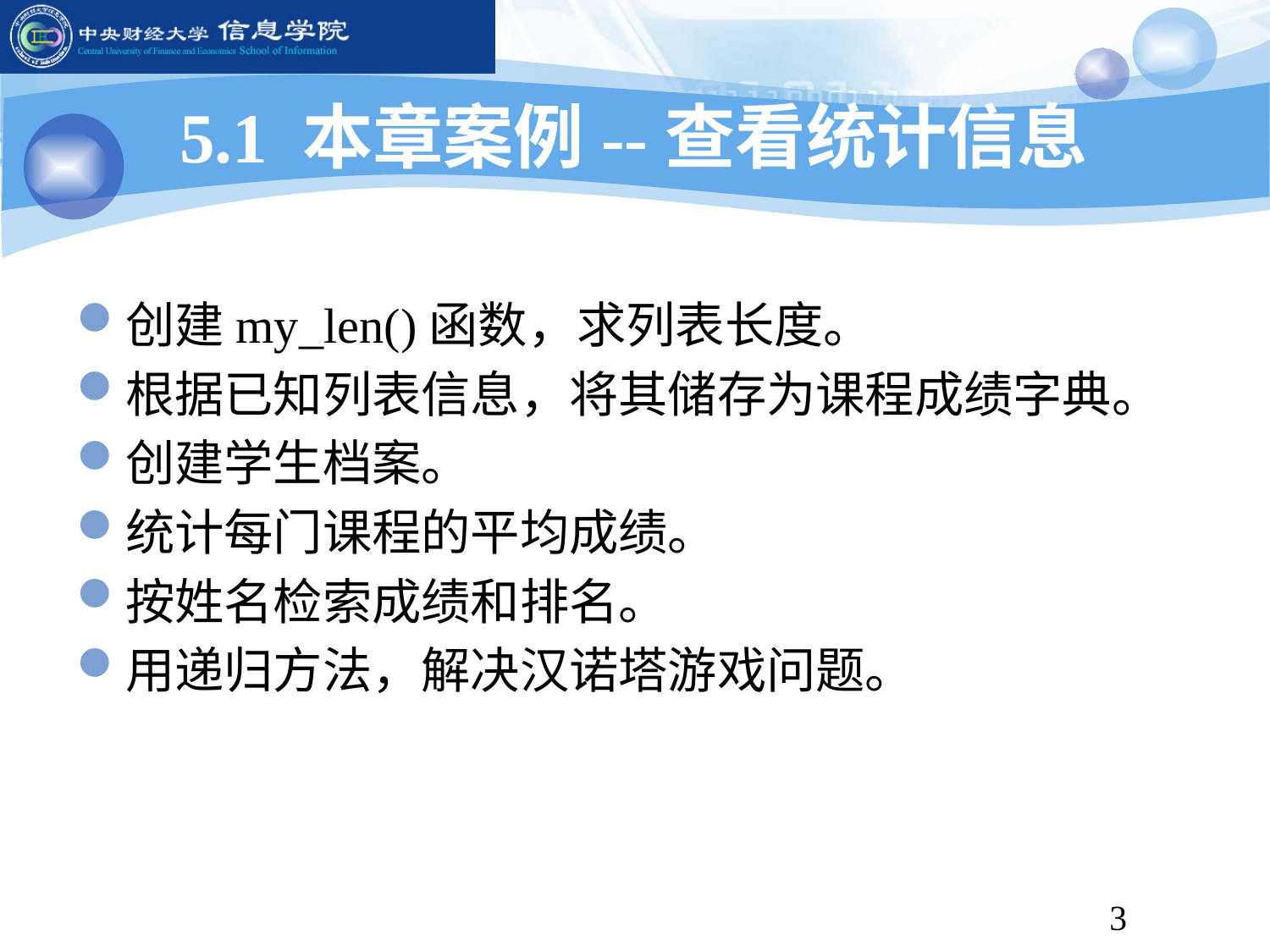

# 5.1 本章案例--查看统计信息
创建my_len()函数，求列表长度。
根据已知列表信息，将其储存为课程成绩字典。
创建学生档案。
统计每门课程的平均成绩。
按姓名检索成绩和排名。
用递归方法，解决汉诺塔游戏问题。